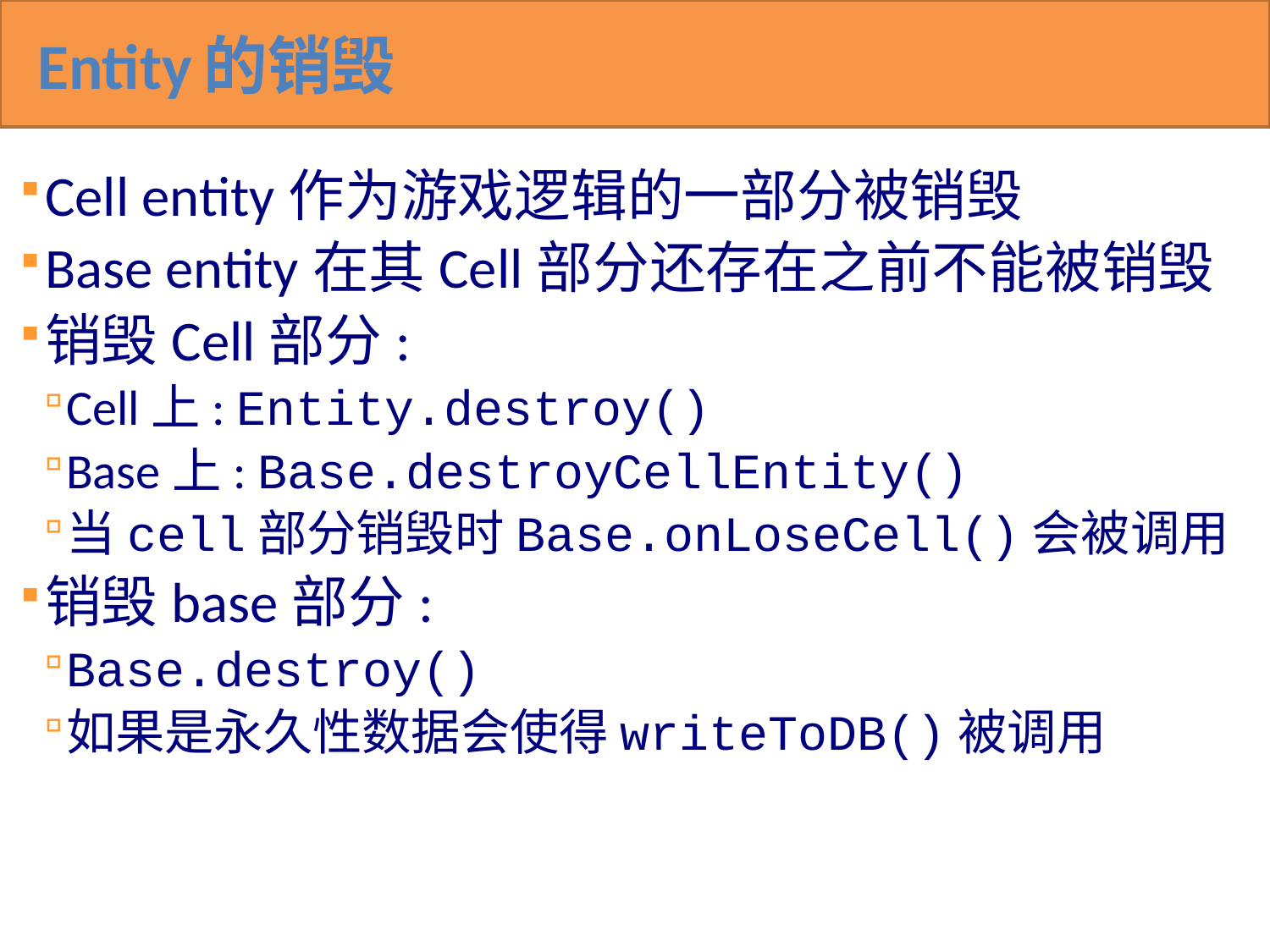

# Entity的销毁
Cell entity作为游戏逻辑的一部分被销毁
Base entity在其Cell部分还存在之前不能被销毁
销毁Cell部分:
Cell上: Entity.destroy()
Base上: Base.destroyCellEntity()
当cell部分销毁时Base.onLoseCell()会被调用
销毁base部分:
Base.destroy()
如果是永久性数据会使得writeToDB()被调用